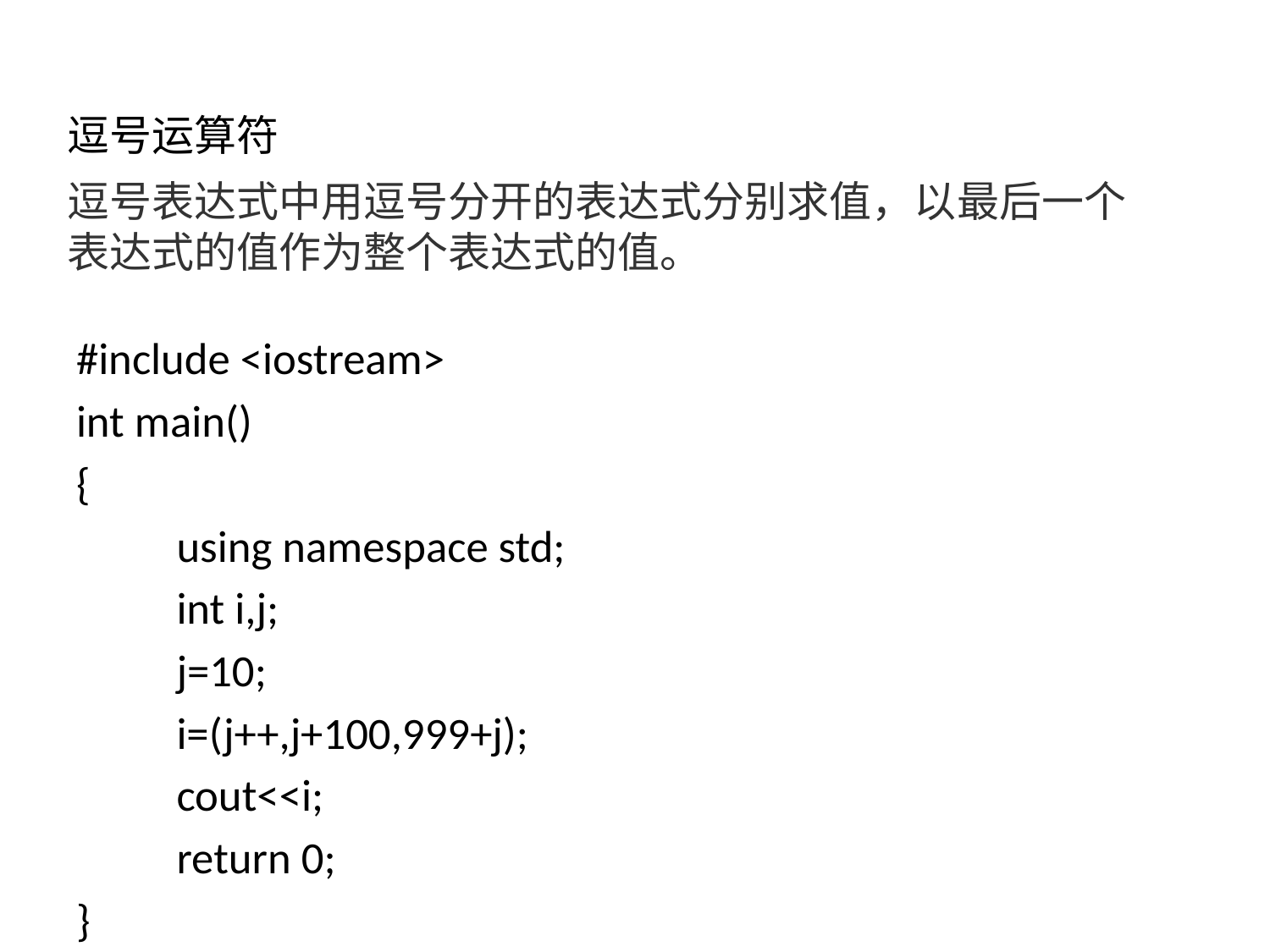

逗号运算符
逗号表达式中用逗号分开的表达式分别求值，以最后一个表达式的值作为整个表达式的值。
#include <iostream>
int main()
{
	using namespace std;
	int i,j;
	j=10;
	i=(j++,j+100,999+j);
	cout<<i;
	return 0;
}